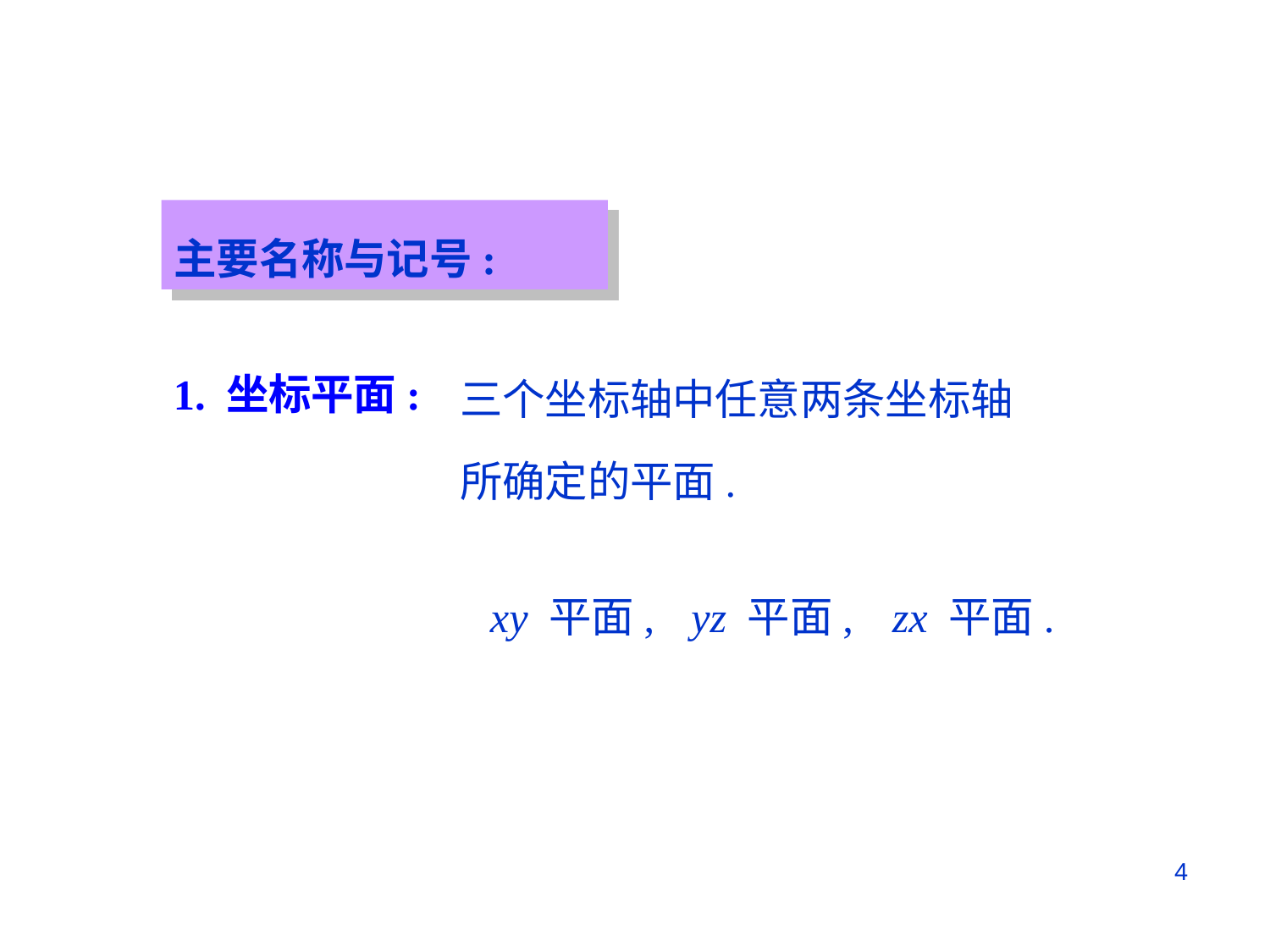

主要名称与记号:
三个坐标轴中任意两条坐标轴所确定的平面.
1. 坐标平面:
xy 平面,
yz 平面,
zx 平面.
4